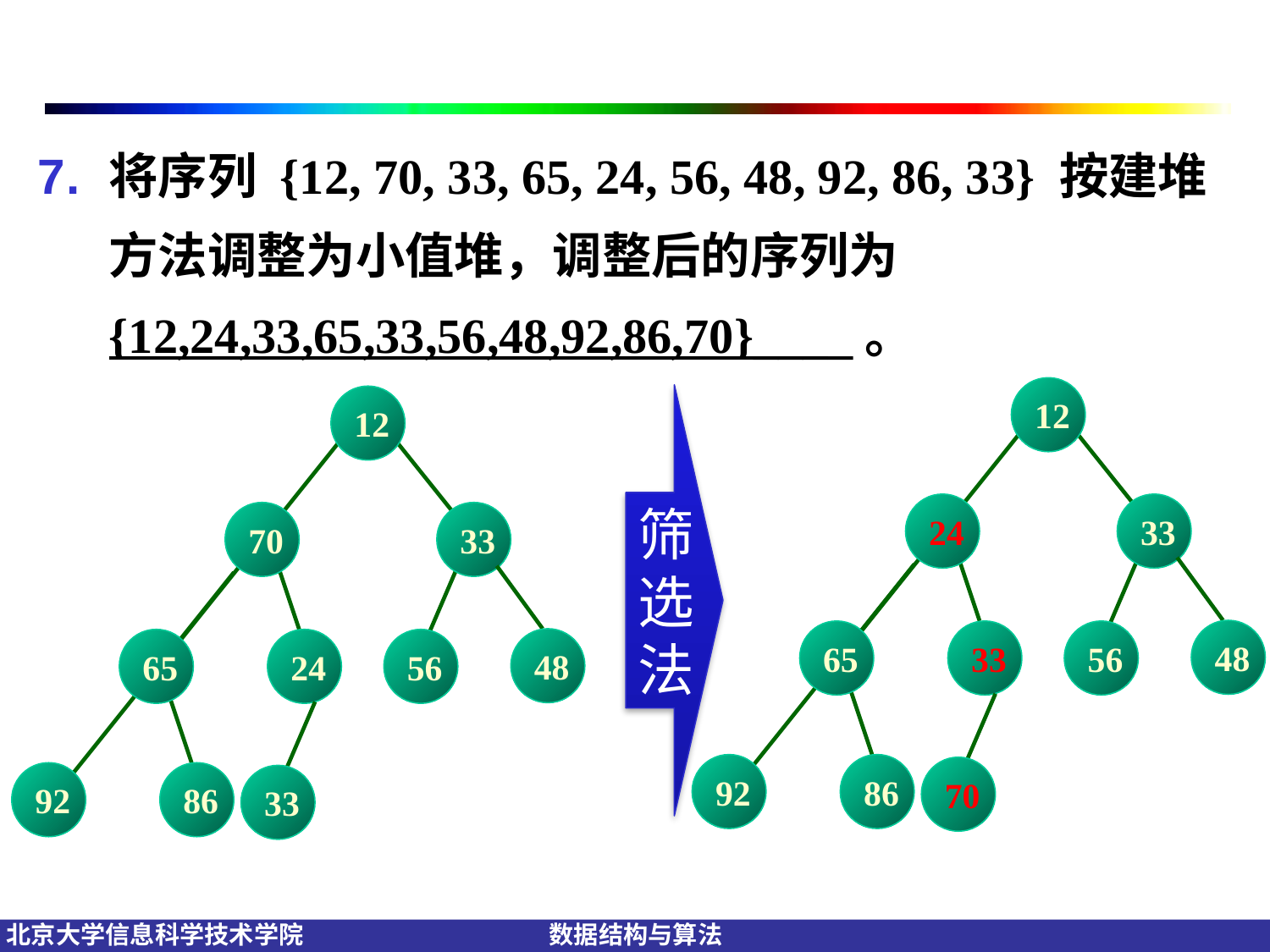

#
将序列 {12, 70, 33, 65, 24, 56, 48, 92, 86, 33} 按建堆方法调整为小值堆，调整后的序列为{12,24,33,65,33,56,48,92,86,70}____。

12

24
33

65
33
56
筛选法
12

70
33

65
24
56

48
48

92
86
70
92
86
33